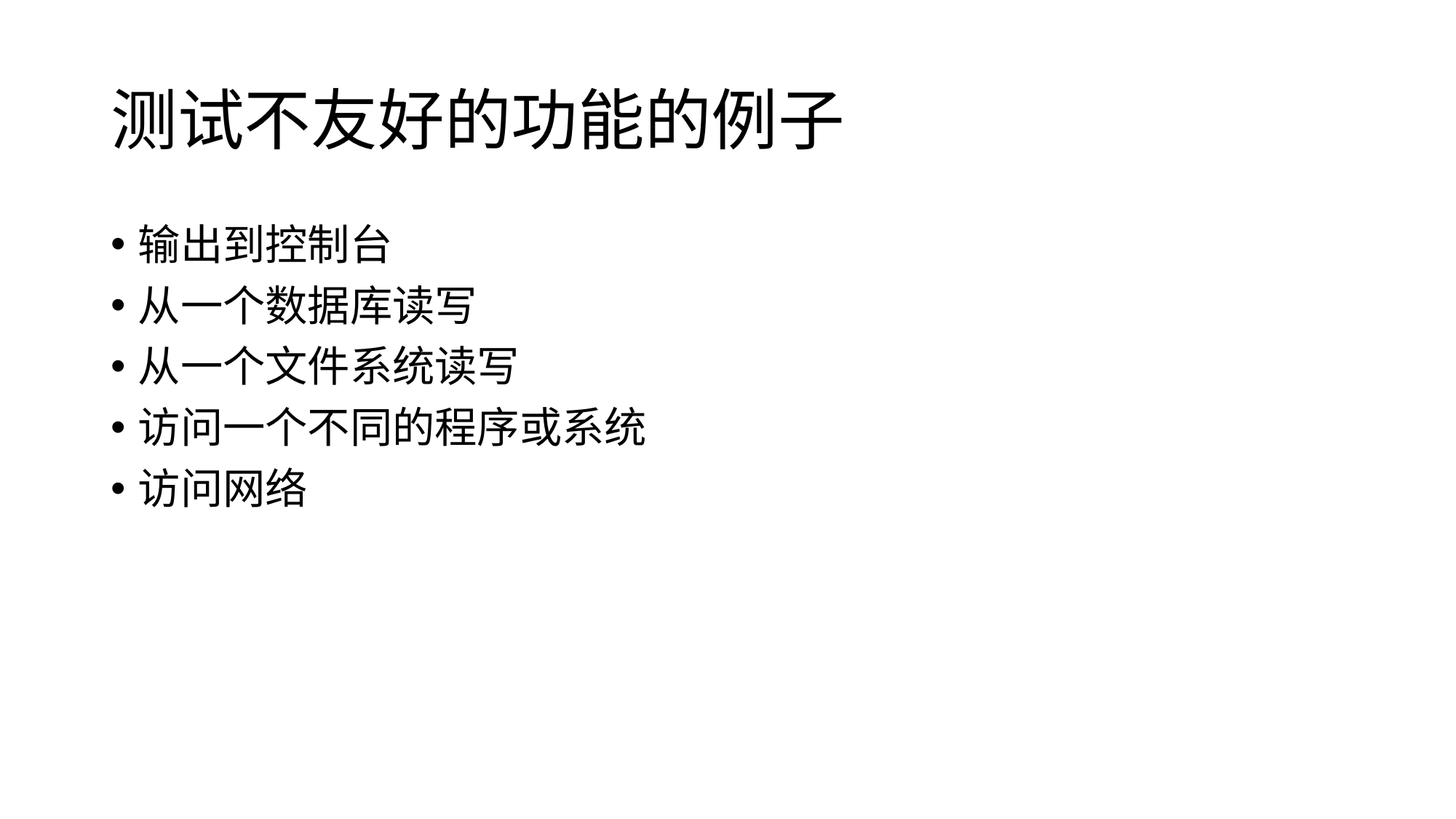

# 测试不友好的功能的例子
输出到控制台
从一个数据库读写
从一个文件系统读写
访问一个不同的程序或系统
访问网络